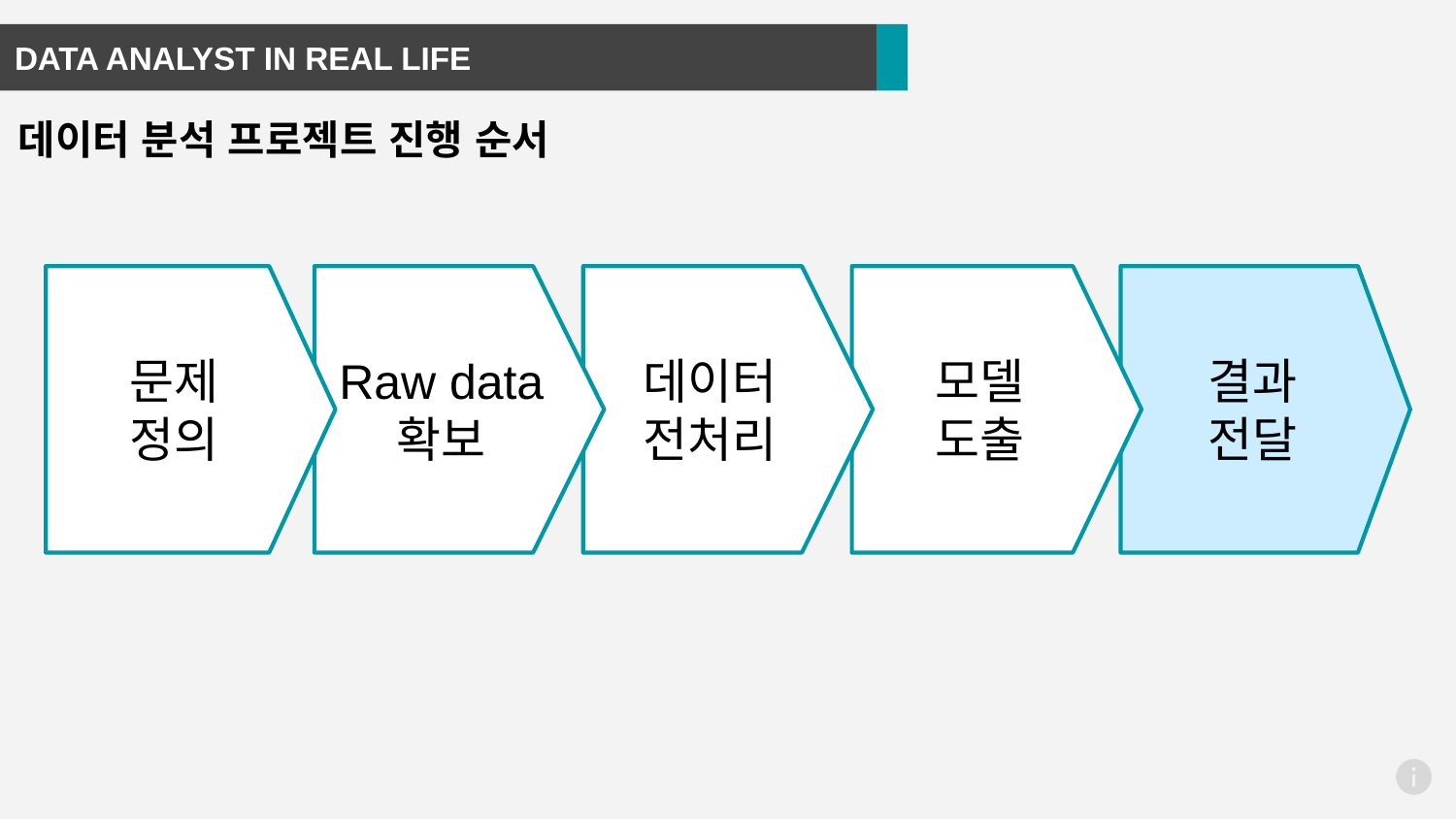

DATA ANALYST IN REAL LIFE

데이터 분석 프로젝트 진행 순서
문제
정의
Raw data
확보
데이터
전처리
모델
도출
결과
전달